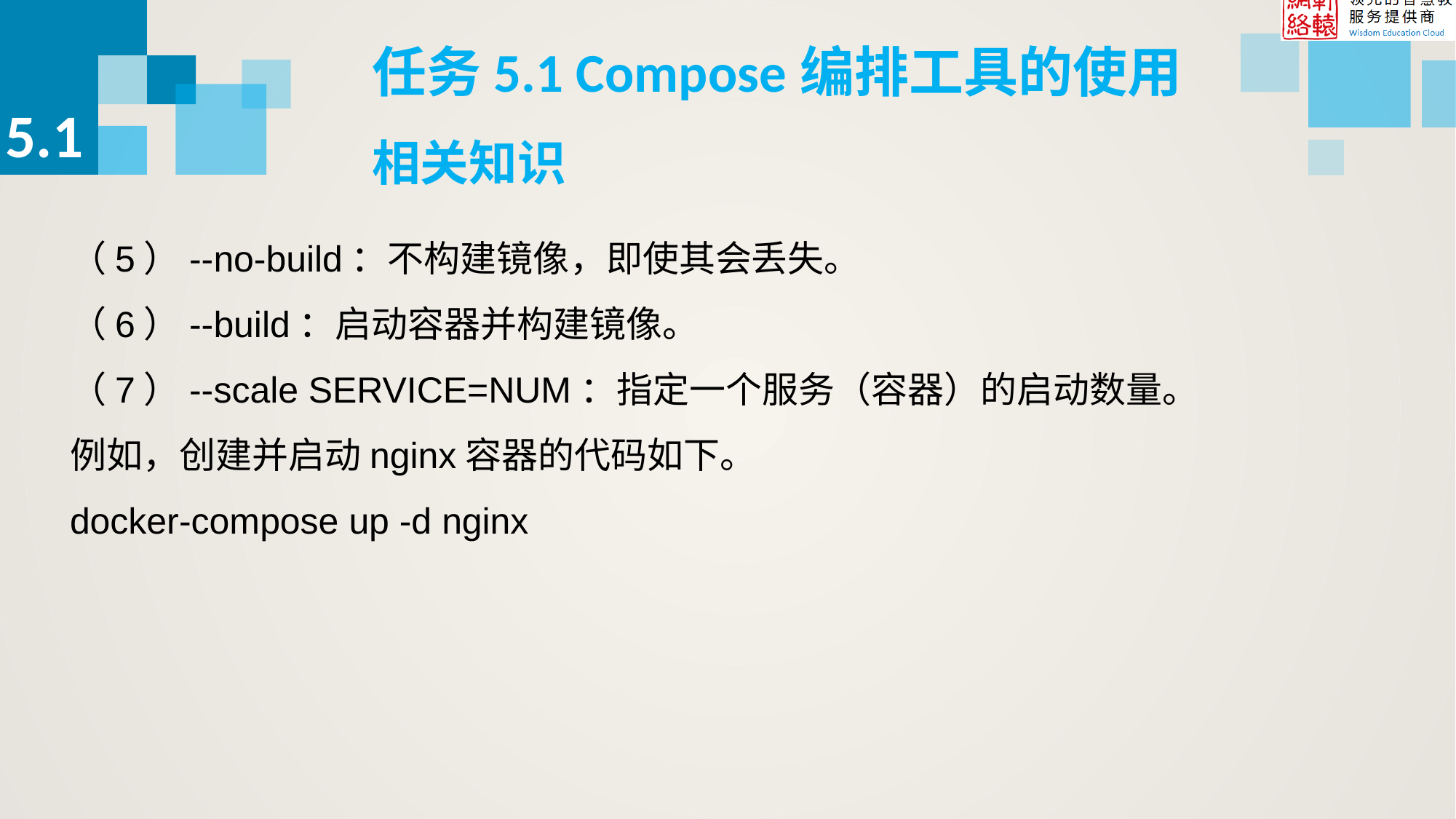

任务5.1 Compose编排工具的使用
5.1
相关知识
（5）--no-build：不构建镜像，即使其会丢失。
（6）--build：启动容器并构建镜像。
（7）--scale SERVICE=NUM：指定一个服务（容器）的启动数量。
例如，创建并启动nginx容器的代码如下。
docker-compose up -d nginx